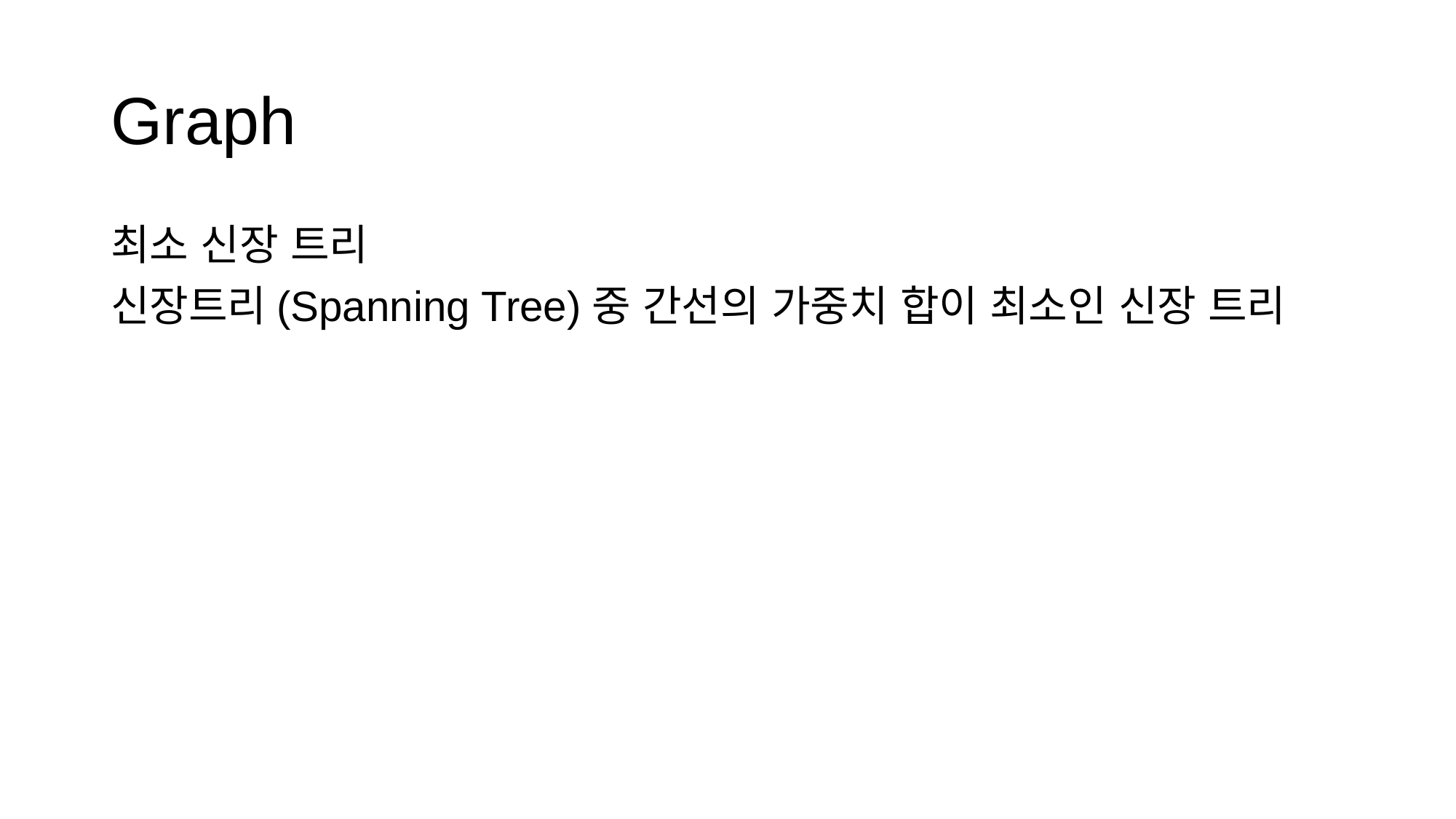

# Graph
최소 신장 트리
신장트리(Spanning Tree)중 간선의 가중치 합이 최소인 신장 트리